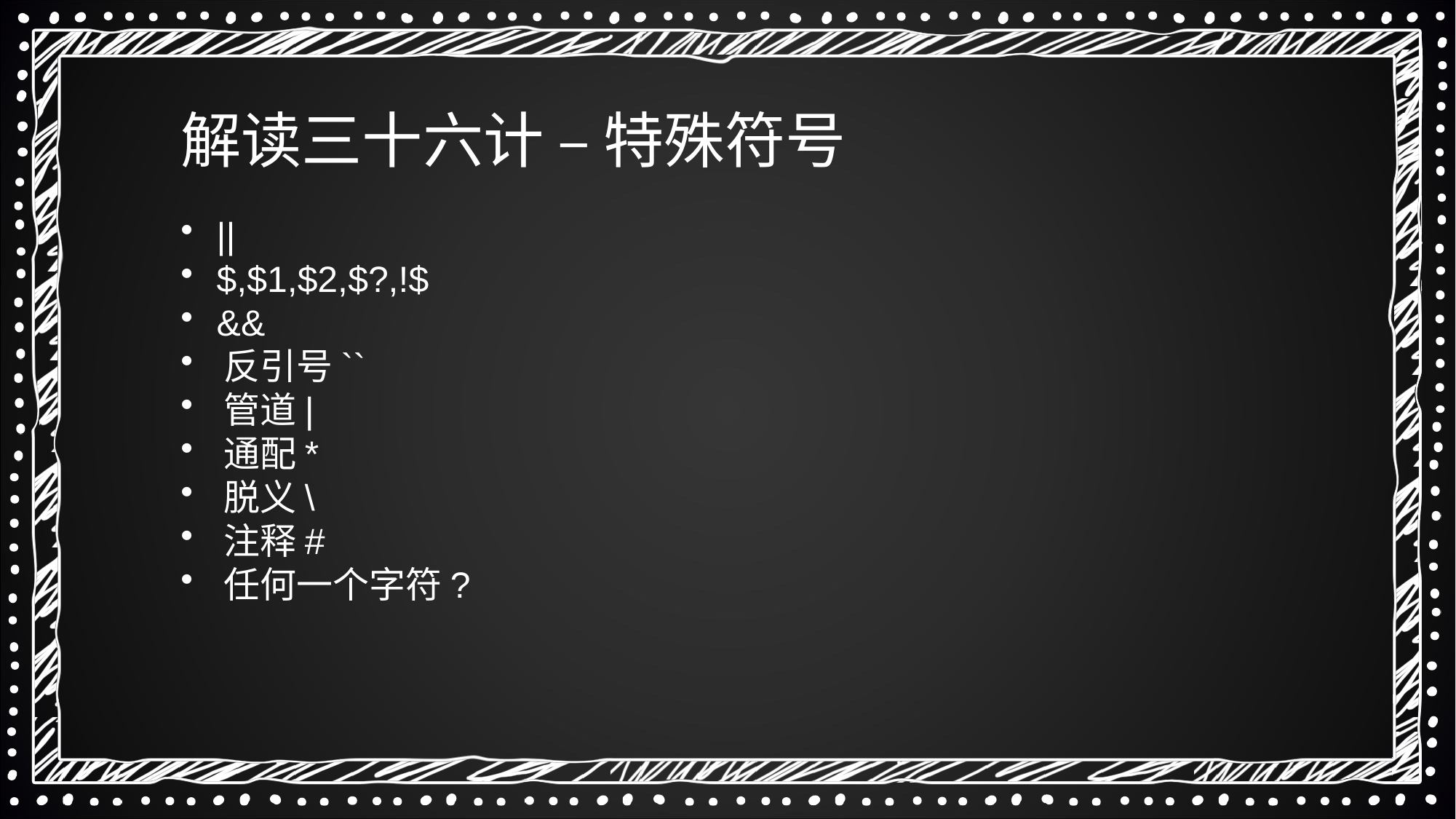

解读三十六计 – 特殊符号
 ||
 $,$1,$2,$?,!$
 &&
 反引号``
 管道|
 通配*
 脱义\
 注释#
 任何一个字符?